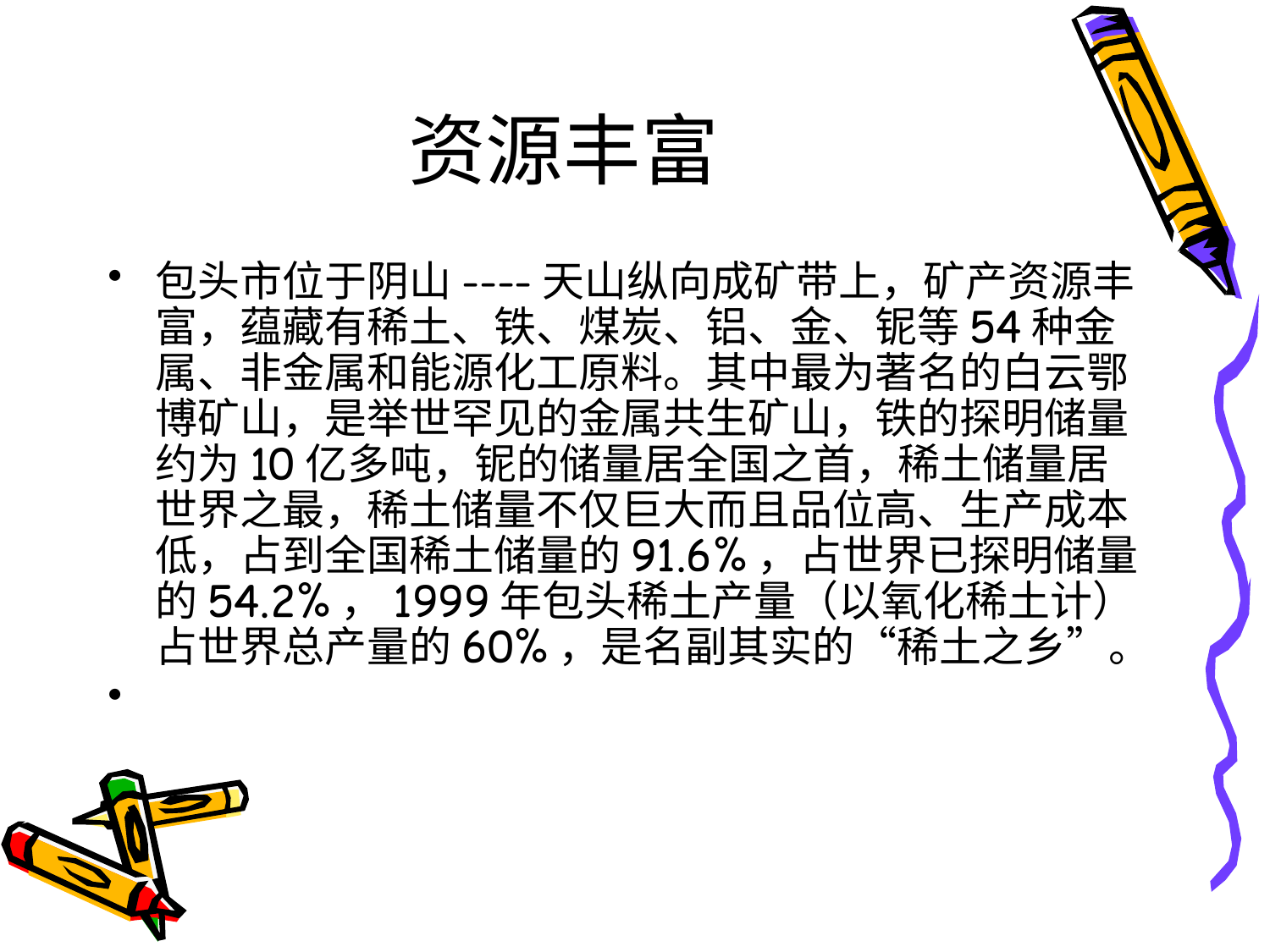

# 资源丰富
包头市位于阴山----天山纵向成矿带上，矿产资源丰富，蕴藏有稀土、铁、煤炭、铝、金、铌等54种金属、非金属和能源化工原料。其中最为著名的白云鄂博矿山，是举世罕见的金属共生矿山，铁的探明储量约为10亿多吨，铌的储量居全国之首，稀土储量居世界之最，稀土储量不仅巨大而且品位高、生产成本低，占到全国稀土储量的91.6%，占世界已探明储量的54.2%，1999年包头稀土产量（以氧化稀土计）占世界总产量的60%，是名副其实的“稀土之乡”。